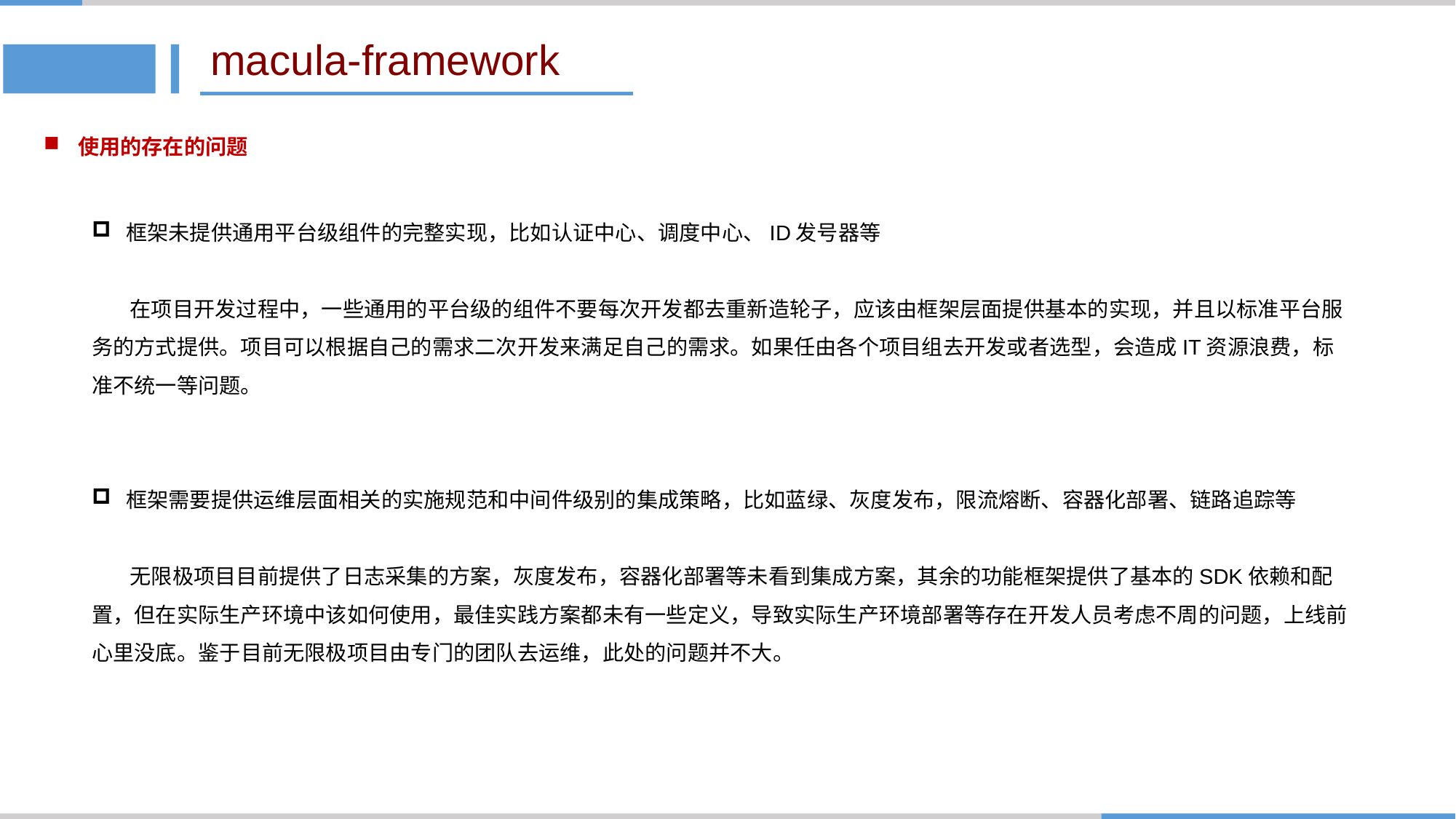

# macula-framework

使用的存在的问题
框架未提供通用平台级组件的完整实现，比如认证中心、调度中心、ID发号器等

       在项目开发过程中，一些通用的平台级的组件不要每次开发都去重新造轮子，应该由框架层面提供基本的实现，并且以标准平台服务的方式提供。项目可以根据自己的需求二次开发来满足自己的需求。如果任由各个项目组去开发或者选型，会造成IT资源浪费，标准不统一等问题。

框架需要提供运维层面相关的实施规范和中间件级别的集成策略，比如蓝绿、灰度发布，限流熔断、容器化部署、链路追踪等

       无限极项目目前提供了日志采集的方案，灰度发布，容器化部署等未看到集成方案，其余的功能框架提供了基本的SDK依赖和配置，但在实际生产环境中该如何使用，最佳实践方案都未有一些定义，导致实际生产环境部署等存在开发人员考虑不周的问题，上线前心里没底。鉴于目前无限极项目由专门的团队去运维，此处的问题并不大。